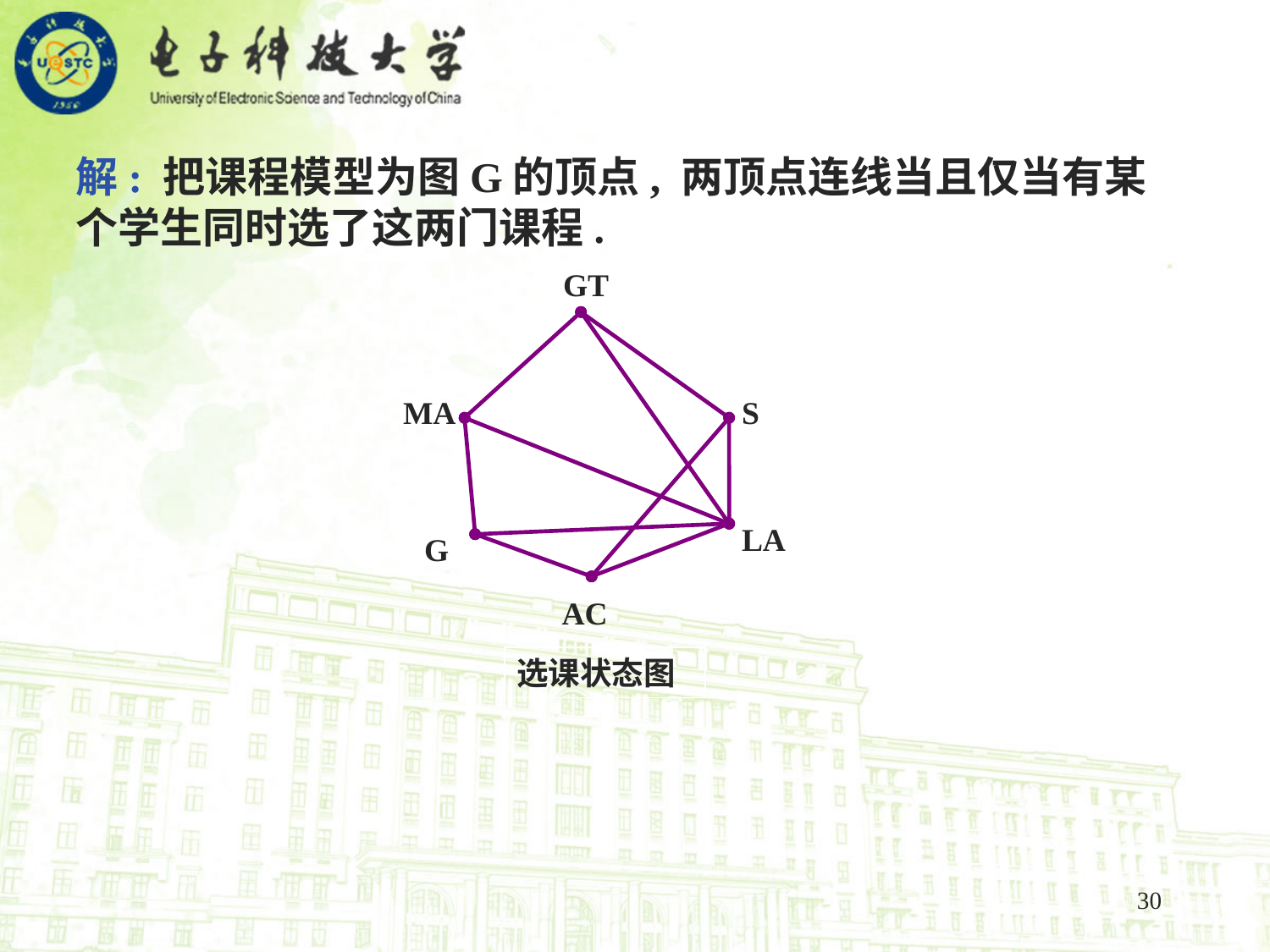

解: 把课程模型为图G的顶点, 两顶点连线当且仅当有某个学生同时选了这两门课程.
GT

MA
S
LA
G
AC
选课状态图
30